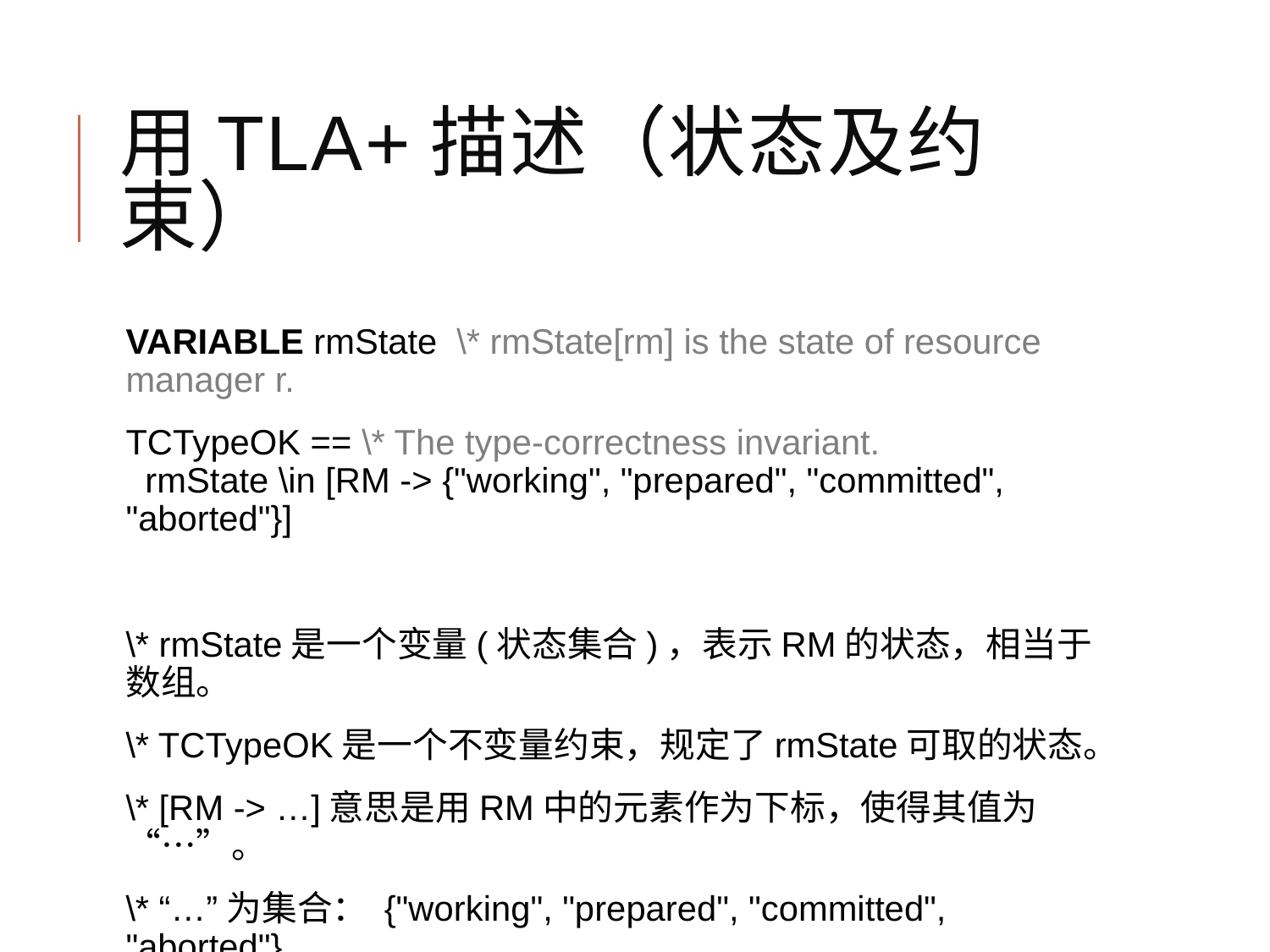

# 用TLA+描述（状态及约束）
VARIABLE rmState  \* rmState[rm] is the state of resource manager r.
TCTypeOK == \* The type-correctness invariant.
  rmState \in [RM -> {"working", "prepared", "committed", "aborted"}]

\* rmState是一个变量(状态集合)，表示RM的状态，相当于数组。
\* TCTypeOK是一个不变量约束，规定了rmState可取的状态。
\* [RM -> …]意思是用RM中的元素作为下标，使得其值为“…”。
\* “…”为集合： {"working", "prepared", "committed", "aborted"}